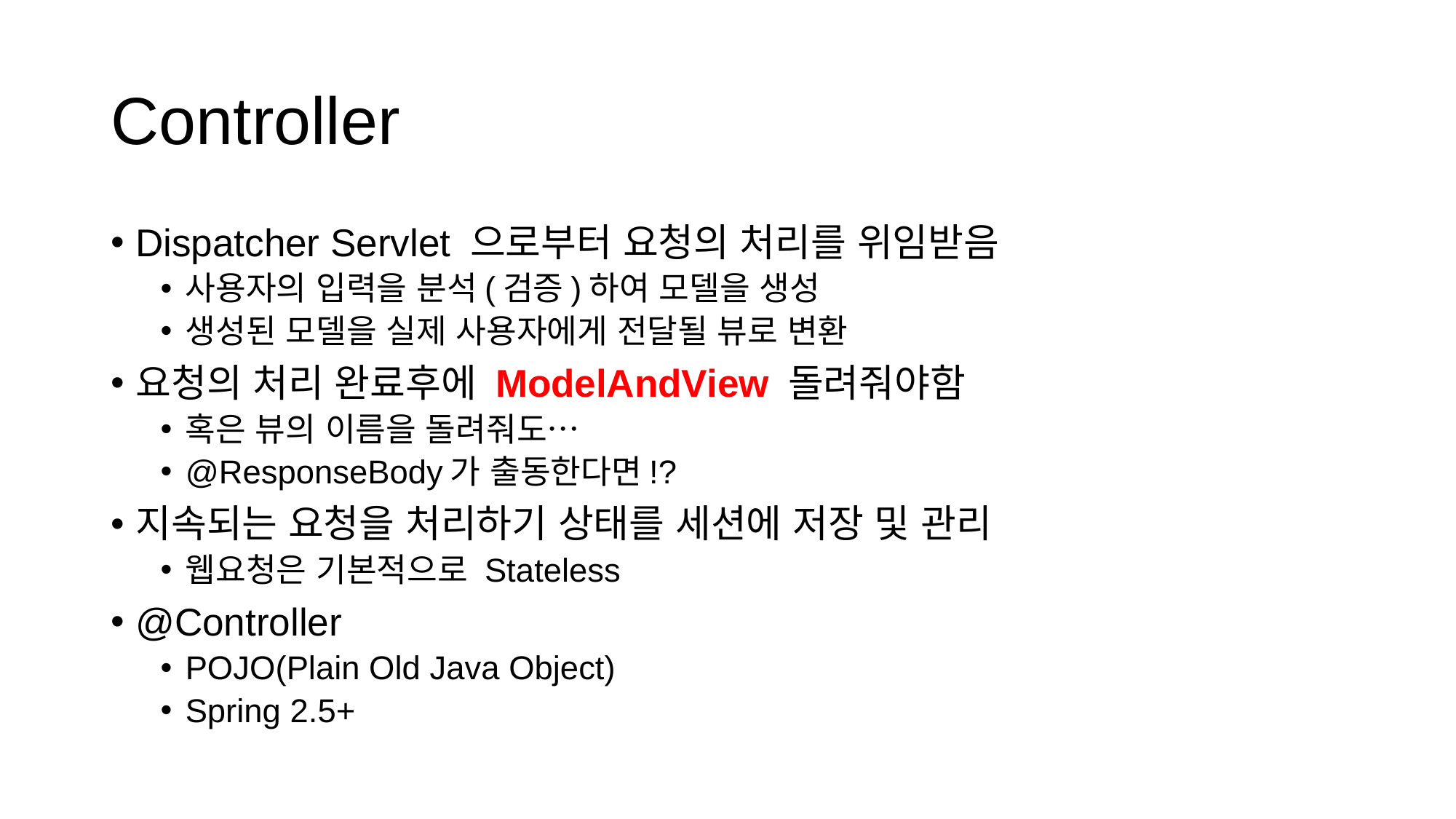

# Controller
Dispatcher Servlet 으로부터 요청의 처리를 위임받음
사용자의 입력을 분석(검증)하여 모델을 생성
생성된 모델을 실제 사용자에게 전달될 뷰로 변환
요청의 처리 완료후에 ModelAndView 돌려줘야함
혹은 뷰의 이름을 돌려줘도…
@ResponseBody가 출동한다면!?
지속되는 요청을 처리하기 상태를 세션에 저장 및 관리
웹요청은 기본적으로 Stateless
@Controller
POJO(Plain Old Java Object)
Spring 2.5+